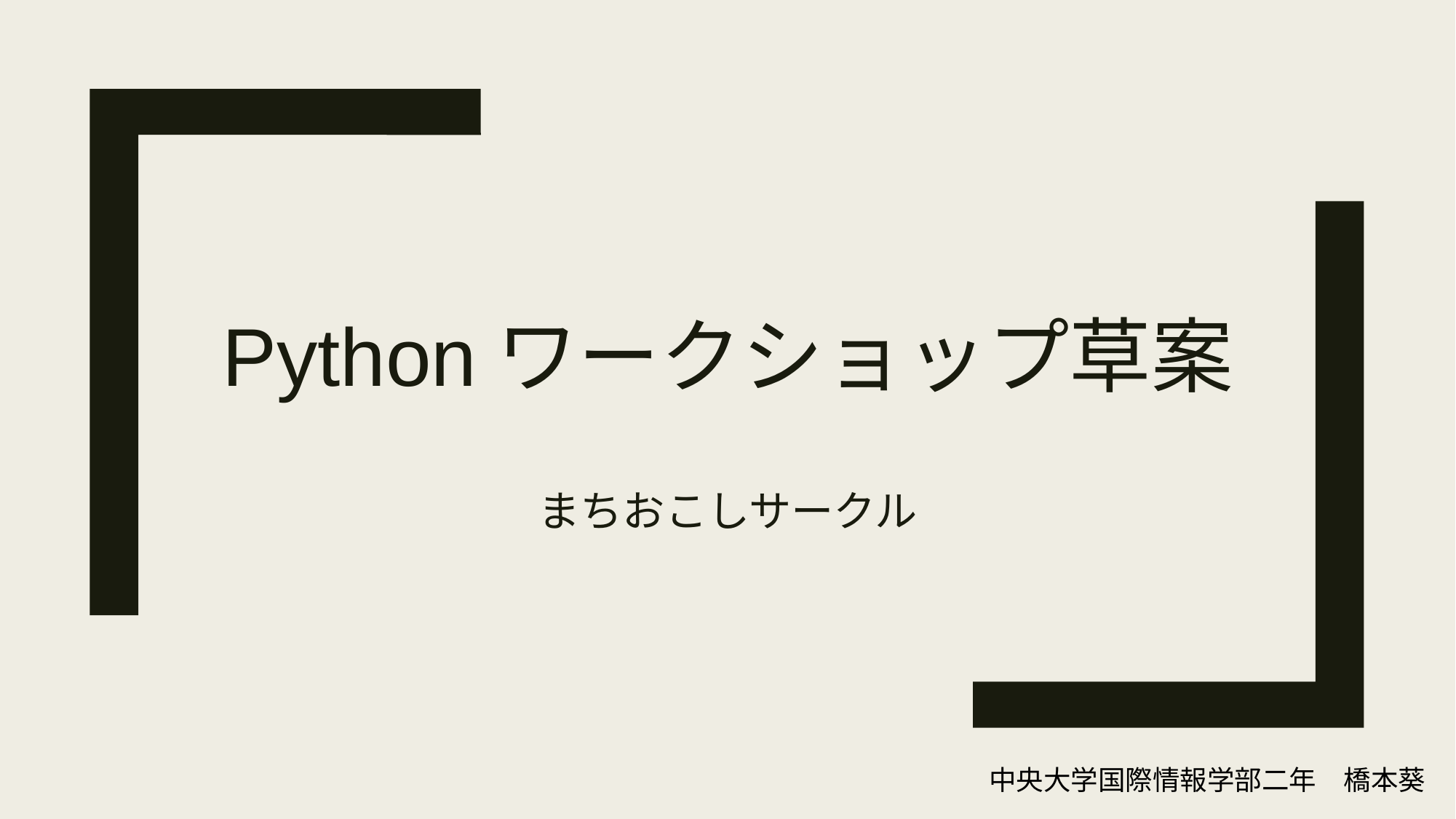

# Pythonワークショップ草案
まちおこしサークル
中央大学国際情報学部二年　橋本葵